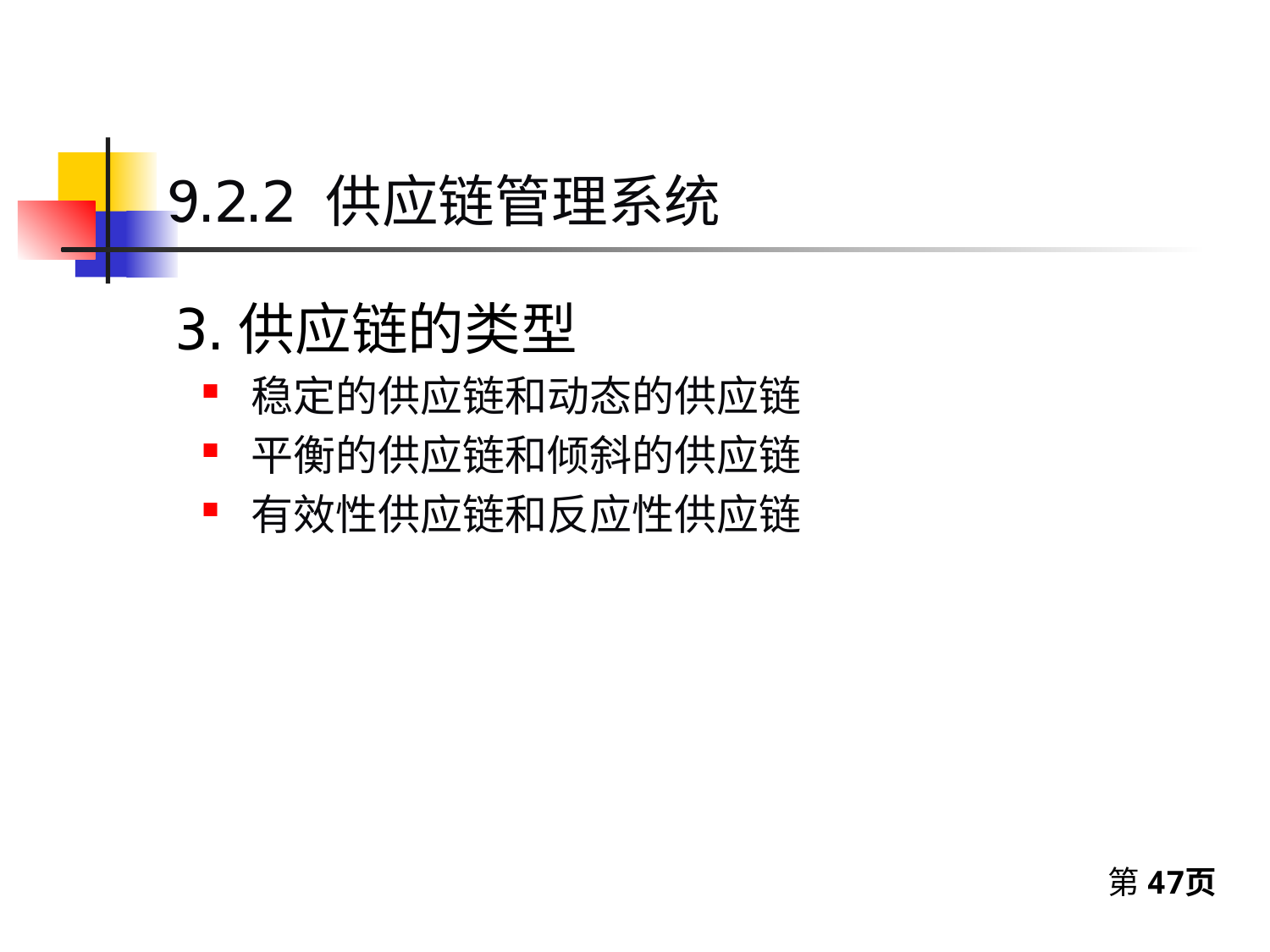

9.2.2 供应链管理系统
3.供应链的类型
稳定的供应链和动态的供应链
平衡的供应链和倾斜的供应链
有效性供应链和反应性供应链